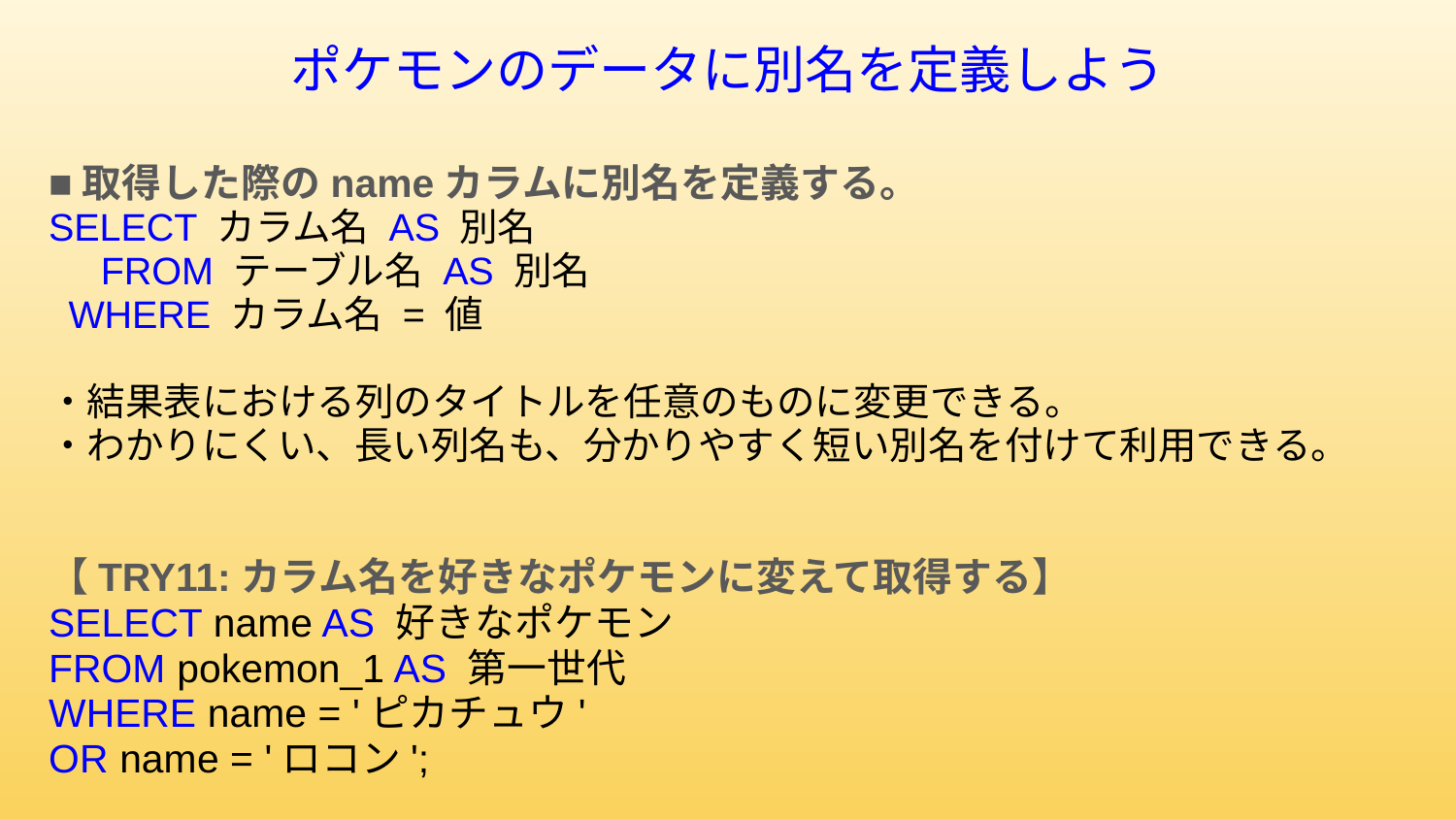

# ポケモンのデータに別名を定義しよう

■取得した際のnameカラムに別名を定義する。
SELECT カラム名 AS 別名
    FROM テーブル名 AS 別名
 WHERE カラム名 = 値
・結果表における列のタイトルを任意のものに変更できる。
・わかりにくい、長い列名も、分かりやすく短い別名を付けて利用できる。
【TRY11:カラム名を好きなポケモンに変えて取得する】
SELECT name AS 好きなポケモン
FROM pokemon_1 AS 第一世代
WHERE name = 'ピカチュウ'
OR name = 'ロコン';